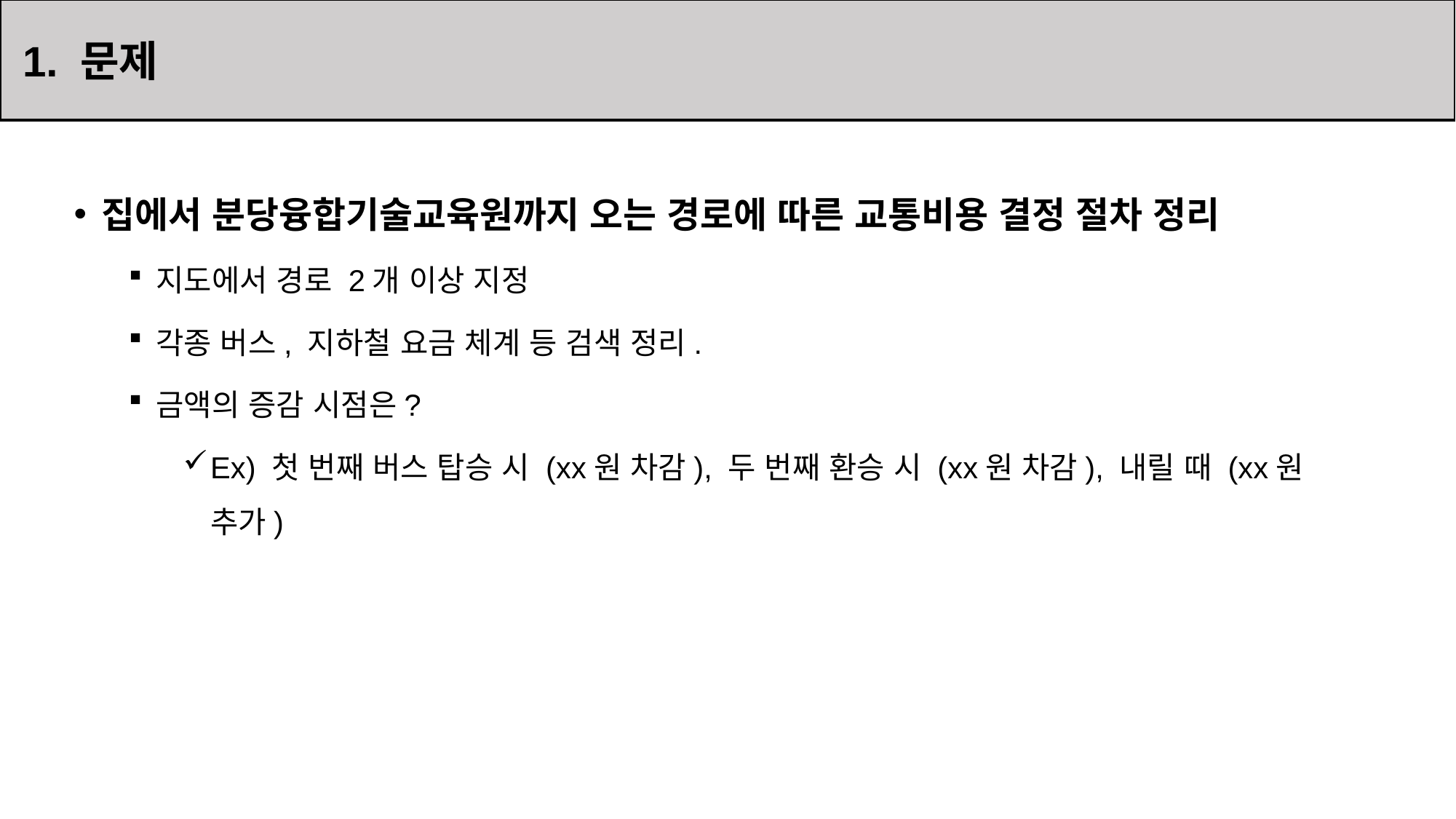

1. 문제
집에서 분당융합기술교육원까지 오는 경로에 따른 교통비용 결정 절차 정리
지도에서 경로 2개 이상 지정
각종 버스, 지하철 요금 체계 등 검색 정리.
금액의 증감 시점은?
Ex) 첫 번째 버스 탑승 시 (xx원 차감), 두 번째 환승 시 (xx원 차감), 내릴 때 (xx원 추가)